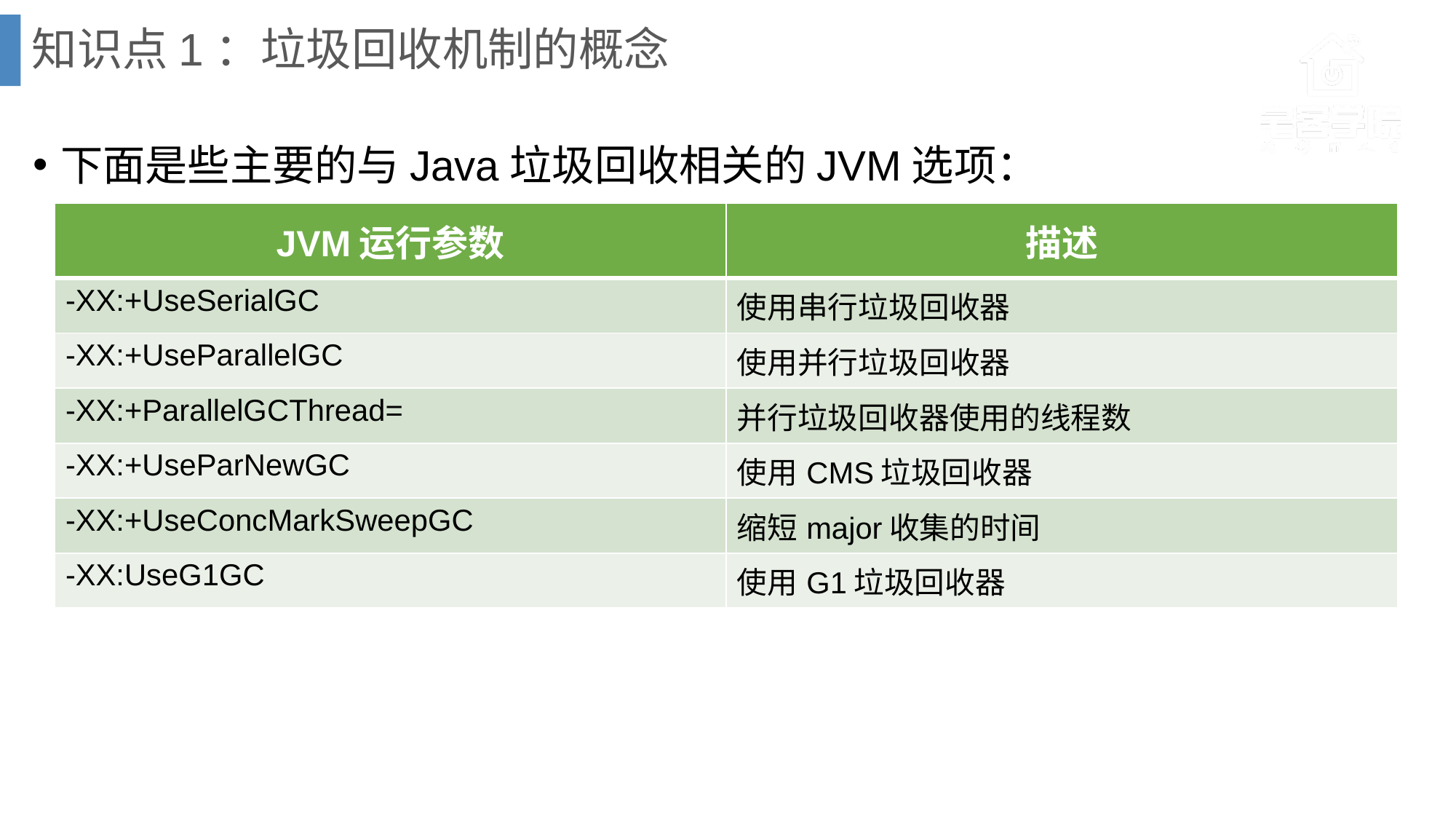

# 知识点1：垃圾回收机制的概念
下面是些主要的与Java垃圾回收相关的JVM选项：

| JVM运行参数 | 描述 |
| --- | --- |
| -XX:+UseSerialGC | 使用串行垃圾回收器 |
| -XX:+UseParallelGC | 使用并行垃圾回收器 |
| -XX:+ParallelGCThread= | 并行垃圾回收器使用的线程数 |
| -XX:+UseParNewGC | 使用CMS垃圾回收器 |
| -XX:+UseConcMarkSweepGC | 缩短major收集的时间 |
| -XX:UseG1GC | 使用G1垃圾回收器 |